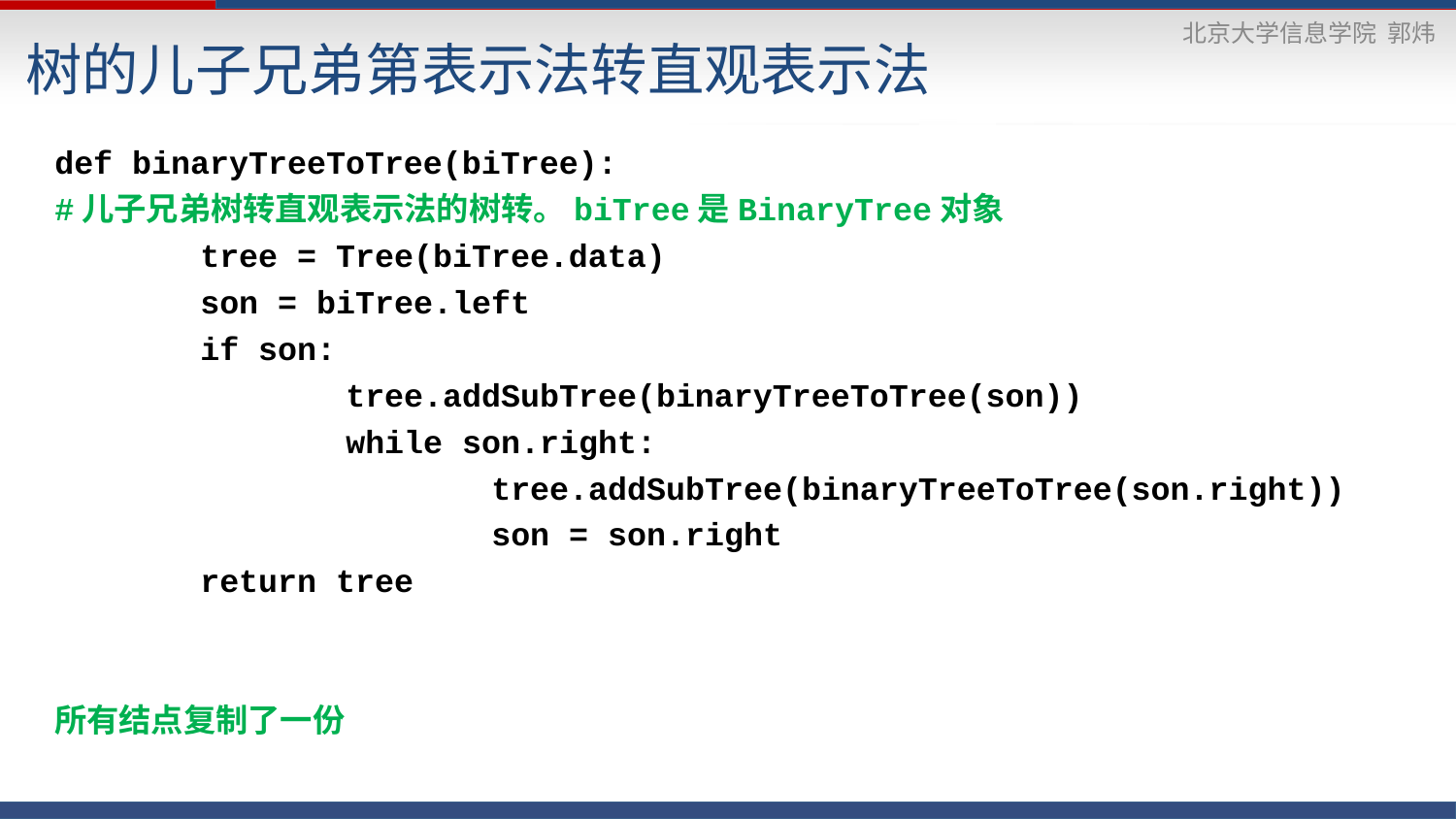

树的儿子兄弟第表示法转直观表示法
def binaryTreeToTree(biTree):
#儿子兄弟树转直观表示法的树转。biTree是BinaryTree对象
	tree = Tree(biTree.data)
	son = biTree.left
	if son:
		tree.addSubTree(binaryTreeToTree(son))
		while son.right:
			tree.addSubTree(binaryTreeToTree(son.right))
			son = son.right
	return tree

所有结点复制了一份

15